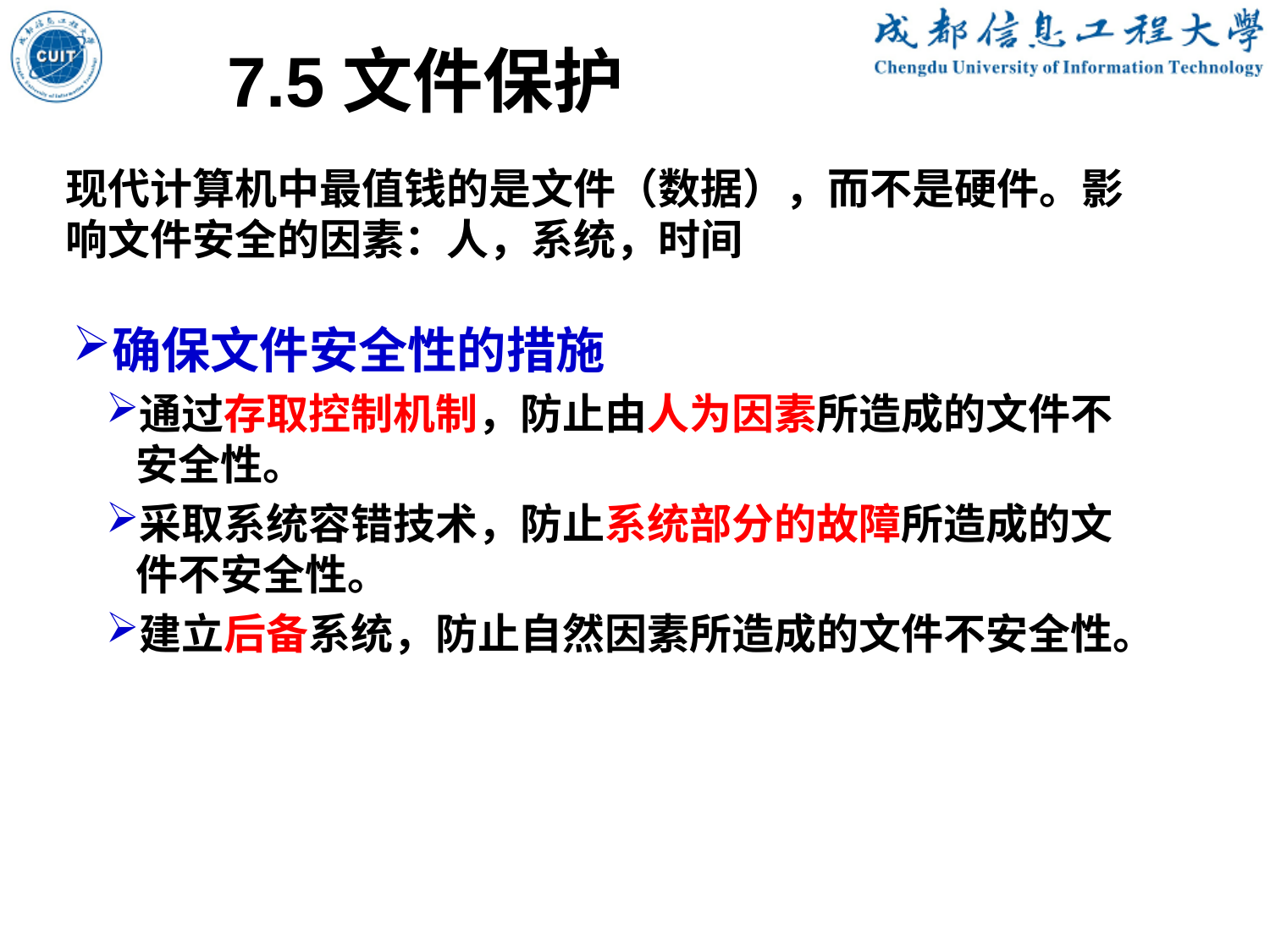

7.5文件保护
现代计算机中最值钱的是文件（数据），而不是硬件。影响文件安全的因素：人，系统，时间

确保文件安全性的措施
通过存取控制机制，防止由人为因素所造成的文件不安全性。
采取系统容错技术，防止系统部分的故障所造成的文件不安全性。
建立后备系统，防止自然因素所造成的文件不安全性。